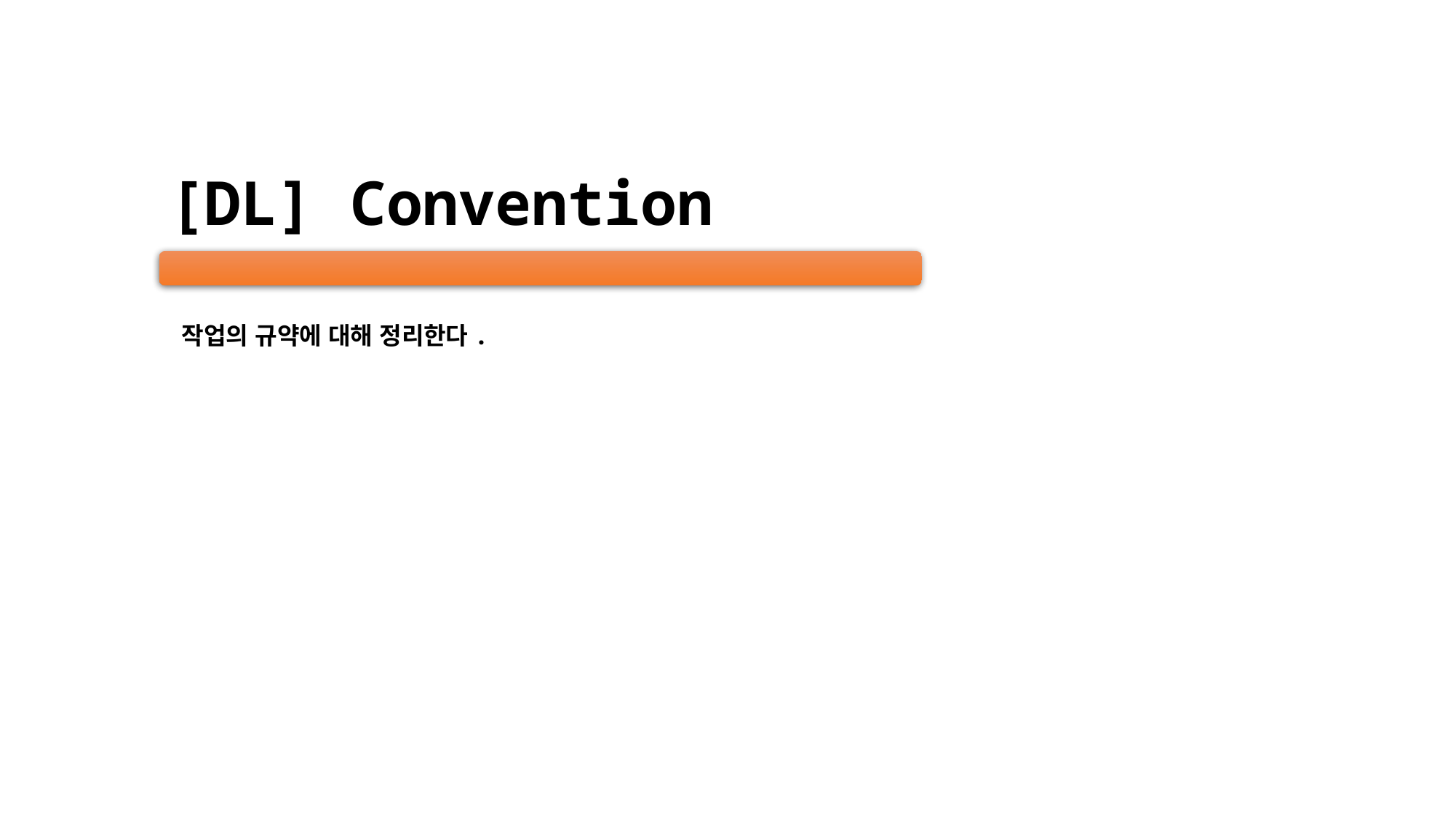

# [DL] Convention
작업의 규약에 대해 정리한다.